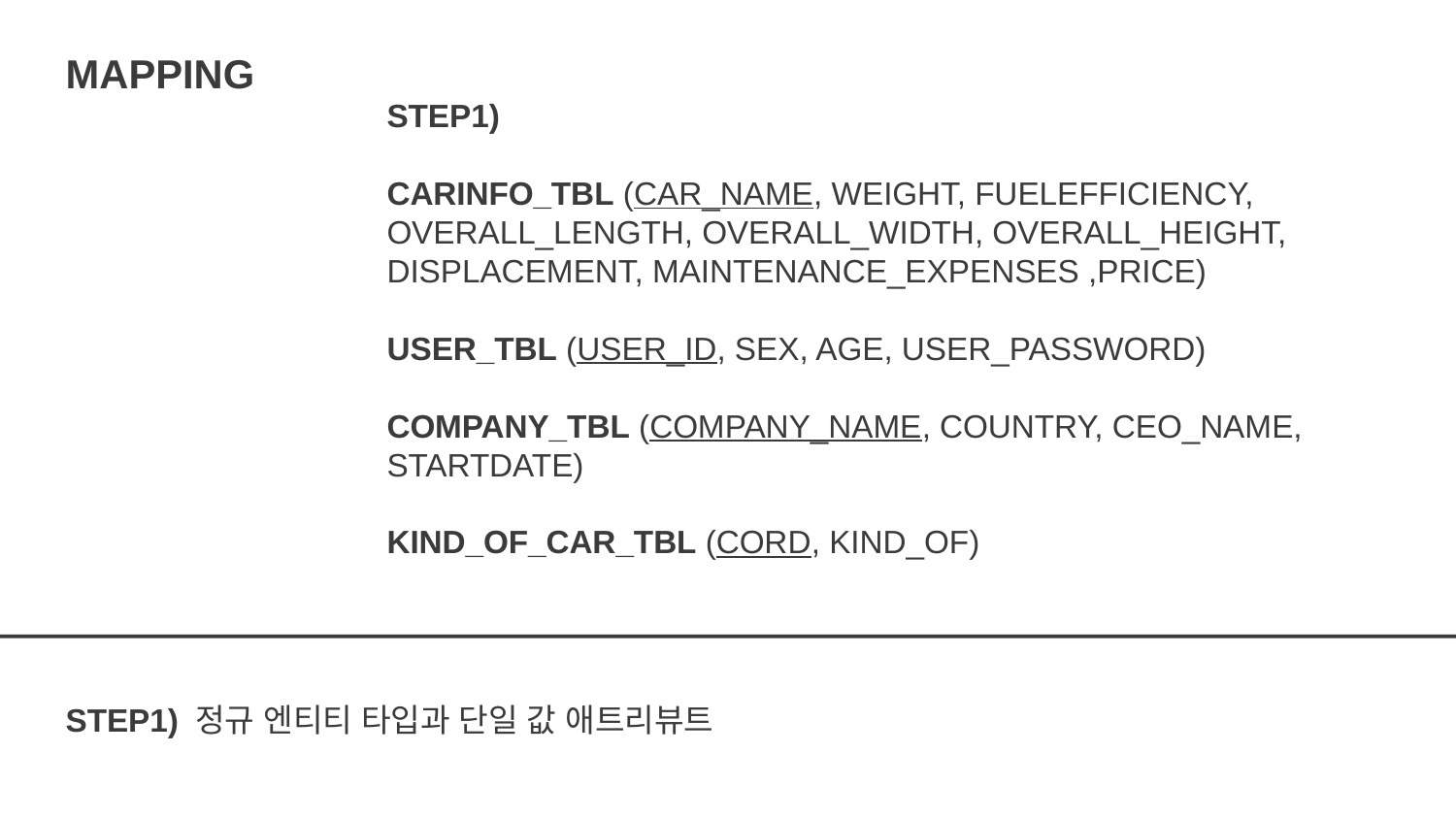

MAPPING
STEP1)

CARINFO_TBL (CAR_NAME, WEIGHT, FUELEFFICIENCY, OVERALL_LENGTH, OVERALL_WIDTH, OVERALL_HEIGHT, DISPLACEMENT, MAINTENANCE_EXPENSES ,PRICE)

USER_TBL (USER_ID, SEX, AGE, USER_PASSWORD)

COMPANY_TBL (COMPANY_NAME, COUNTRY, CEO_NAME, STARTDATE)

KIND_OF_CAR_TBL (CORD, KIND_OF)

STEP1) 정규 엔티티 타입과 단일 값 애트리뷰트